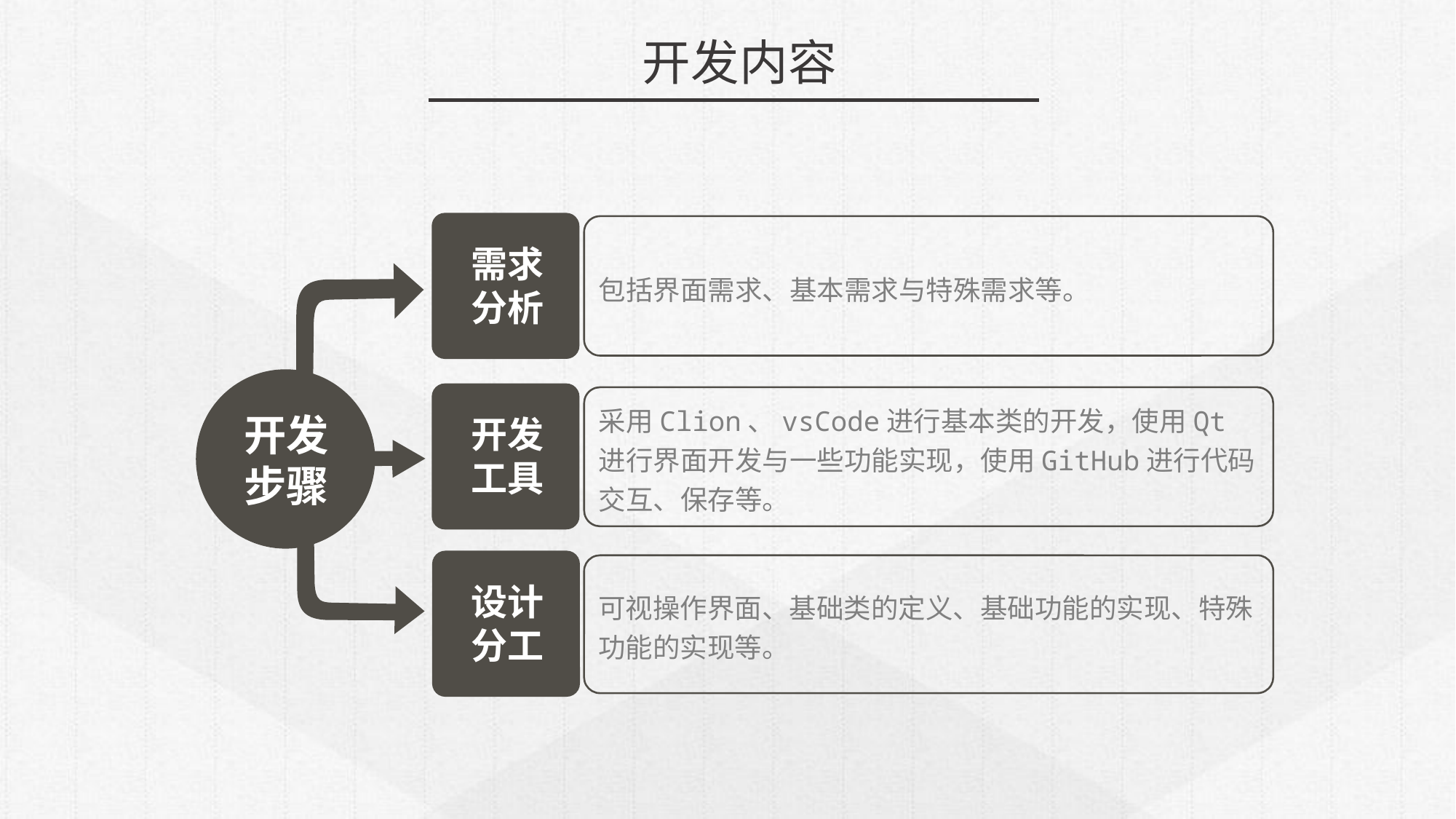

开发内容

包括界面需求、基本需求与特殊需求等。

需求分析

采用Clion、vsCode进行基本类的开发，使用Qt进行界面开发与一些功能实现，使用GitHub进行代码交互、保存等。
开发步骤

开发工具

可视操作界面、基础类的定义、基础功能的实现、特殊功能的实现等。
设计分工